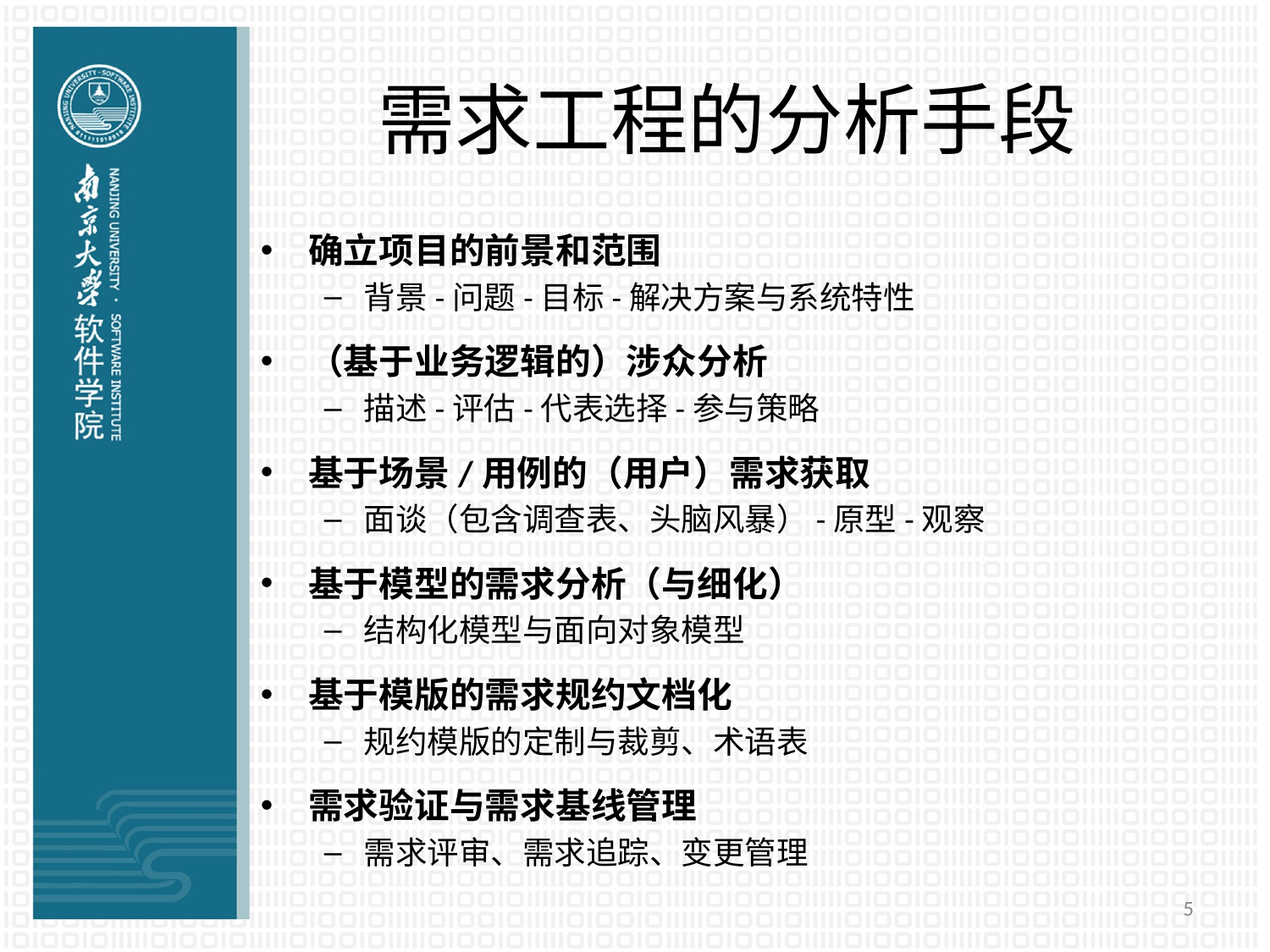

# 需求工程的分析手段
确立项目的前景和范围
背景-问题-目标-解决方案与系统特性

（基于业务逻辑的）涉众分析
描述-评估-代表选择-参与策略

基于场景/用例的（用户）需求获取
面谈（包含调查表、头脑风暴）-原型-观察

基于模型的需求分析（与细化）
结构化模型与面向对象模型

基于模版的需求规约文档化
规约模版的定制与裁剪、术语表

需求验证与需求基线管理
需求评审、需求追踪、变更管理
5